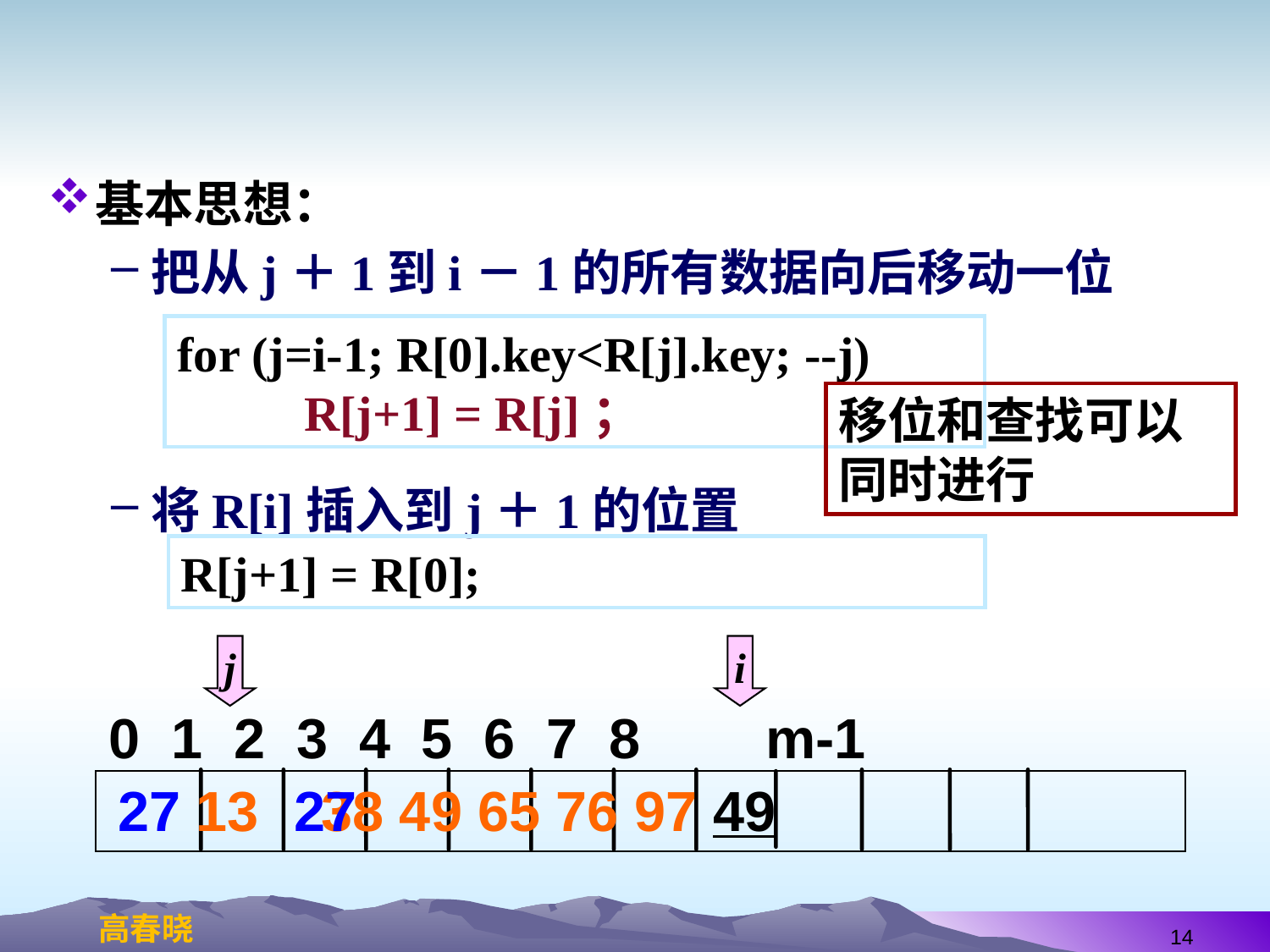

#
基本思想：
把从j＋1到i－1的所有数据向后移动一位

将R[i]插入到j＋1的位置
for (j=i-1; R[0].key<R[j].key; --j)
	R[j+1] = R[j]；
移位和查找可以同时进行
R[j+1] = R[0];
j
i
  0  1  2  3  4  5  6  7  8        m-1
27 13    38 49 65 76 97 49

27
14